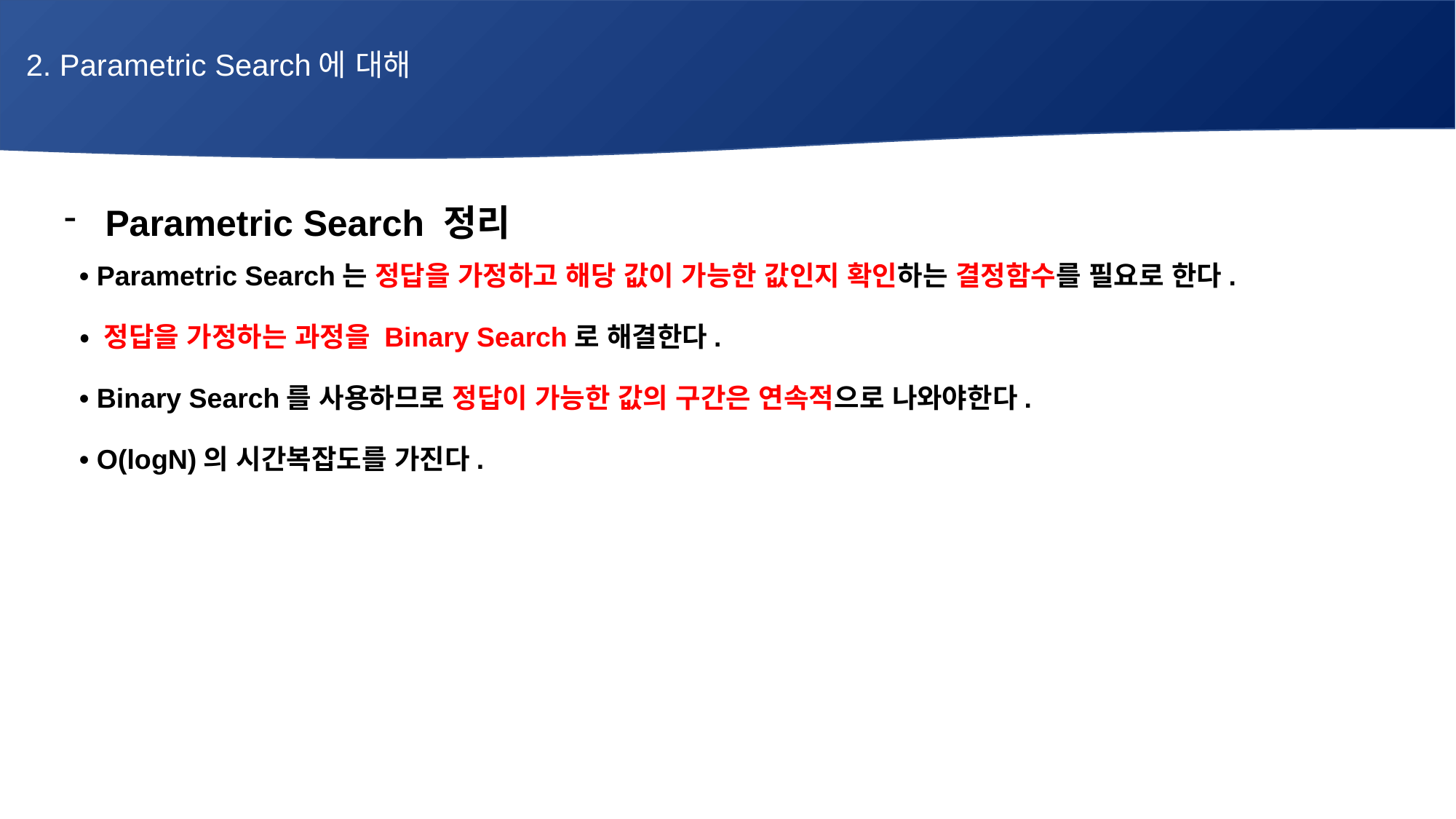

2. Parametric Search에 대해
# 매주 1 과제 LV2
Parametric Search 정리
  • Parametric Search는 정답을 가정하고 해당 값이 가능한 값인지 확인하는 결정함수를 필요로 한다.

  • 정답을 가정하는 과정을 Binary Search로 해결한다.

  • Binary Search를 사용하므로 정답이 가능한 값의 구간은 연속적으로 나와야한다.

  • O(logN)의 시간복잡도를 가진다.